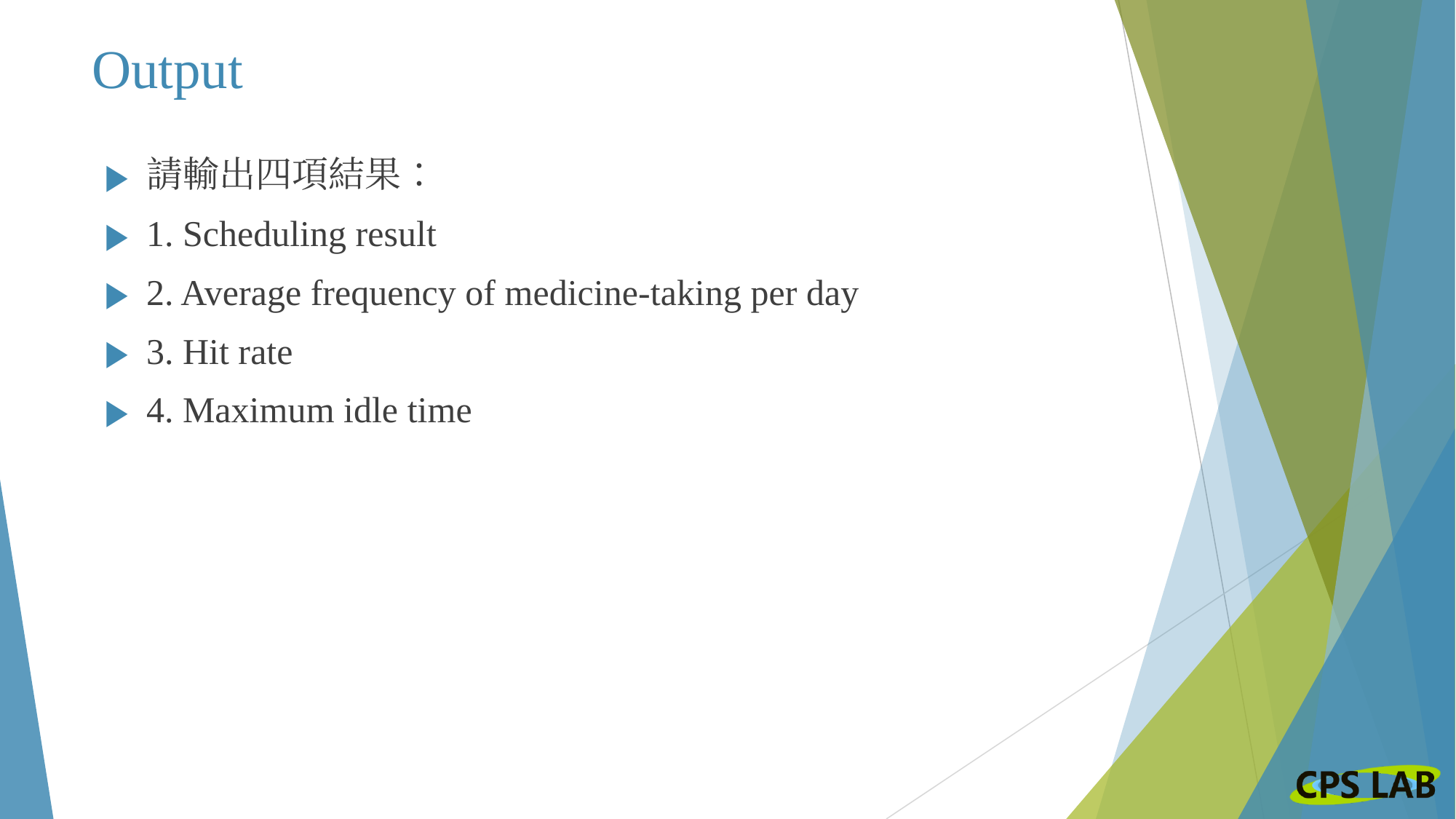

# Output
請輸出四項結果：
1. Scheduling result
2. Average frequency of medicine-taking per day
3. Hit rate
4. Maximum idle time